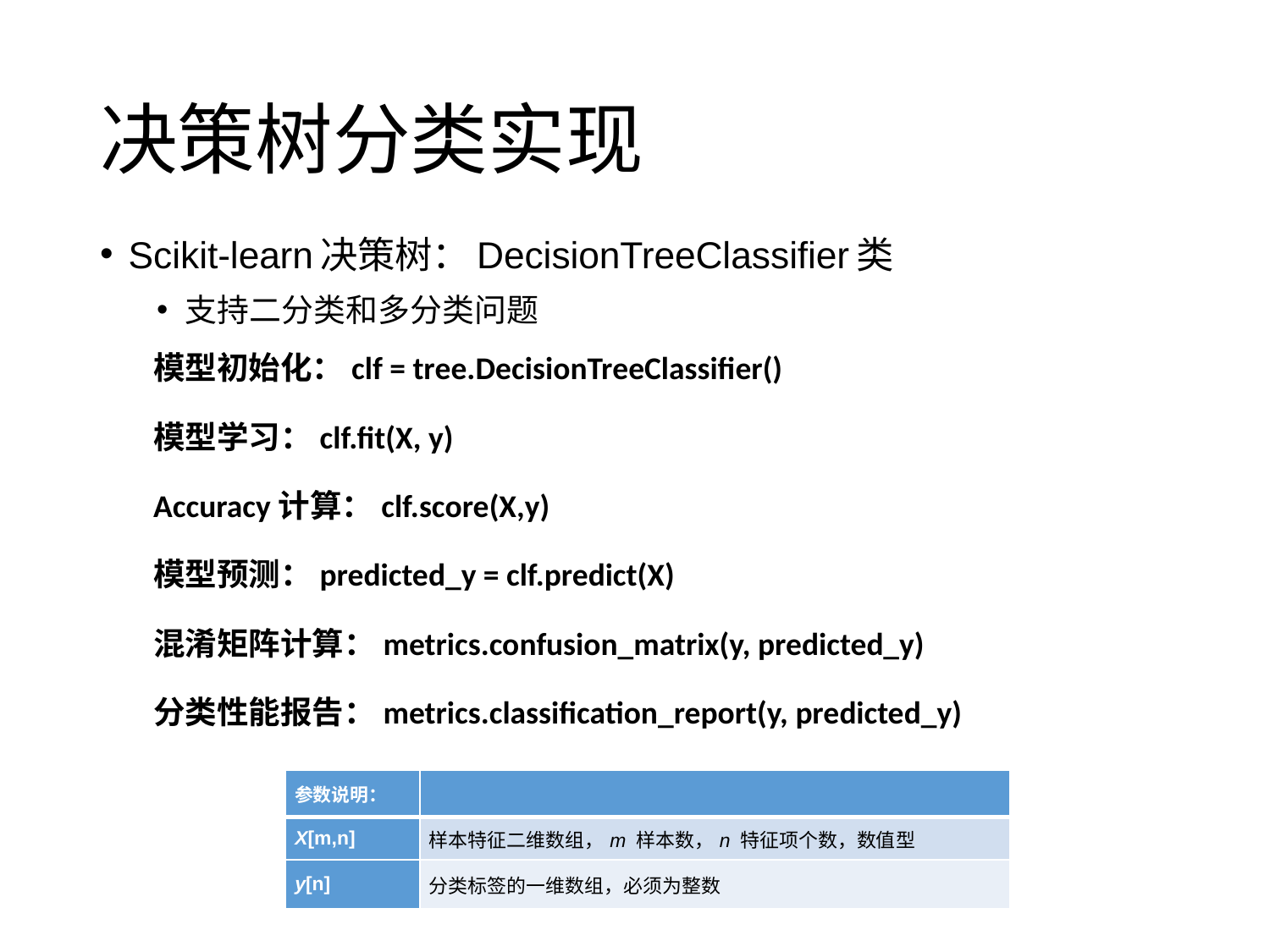

# 决策树分类实现
Scikit-learn决策树：DecisionTreeClassifier类
支持二分类和多分类问题
模型初始化：clf = tree.DecisionTreeClassifier()
模型学习：clf.fit(X, y)
Accuracy计算：clf.score(X,y)
模型预测：predicted_y = clf.predict(X)
混淆矩阵计算：metrics.confusion_matrix(y, predicted_y)
分类性能报告：metrics.classification_report(y, predicted_y)
| 参数说明： |  |
| --- | --- |
| X[m,n] | 样本特征二维数组，m 样本数，n 特征项个数，数值型 |
| y[n] | 分类标签的一维数组，必须为整数 |